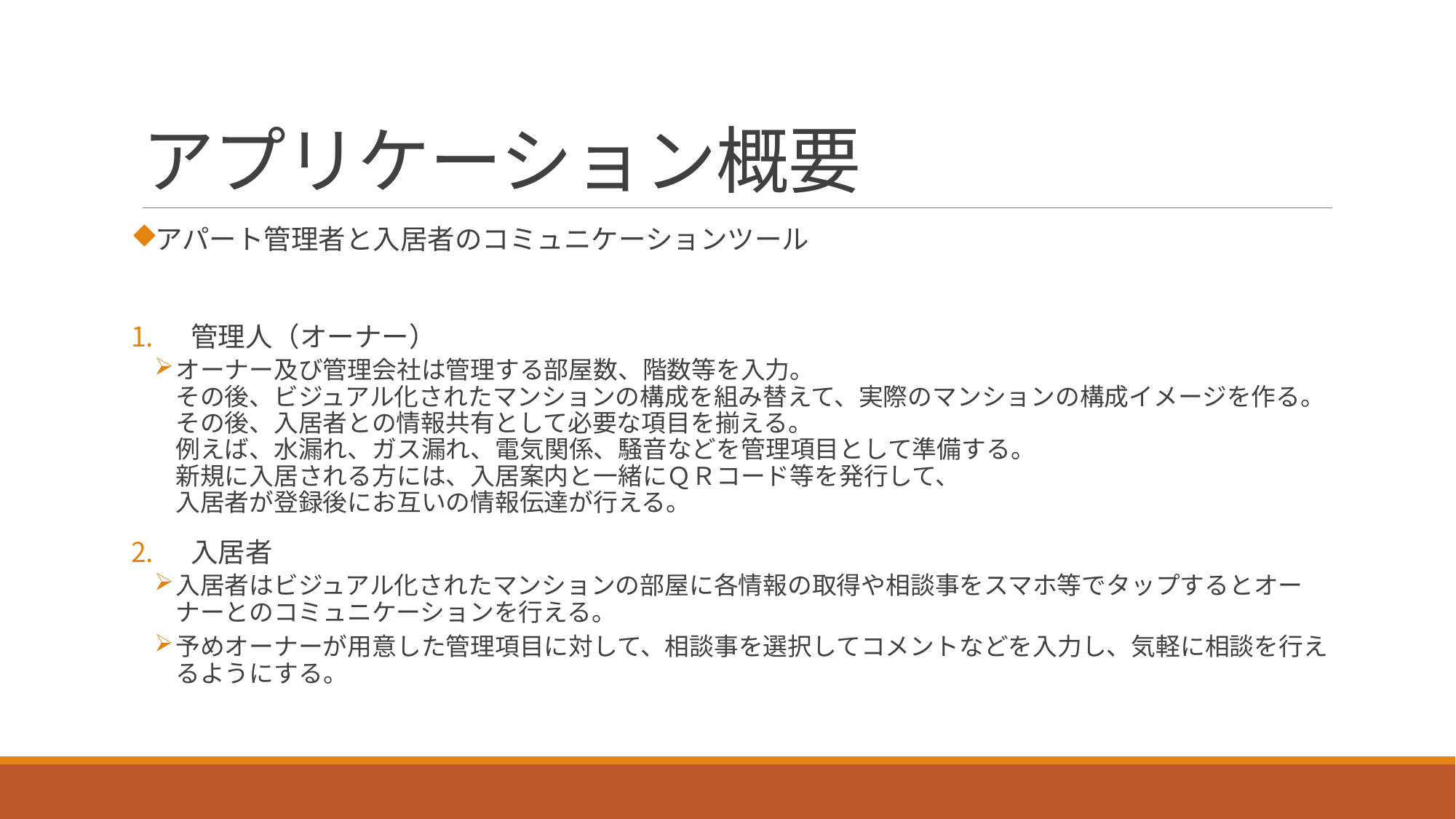

# アプリケーション概要
アパート管理者と入居者のコミュニケーションツール

管理人（オーナー）
オーナー及び管理会社は管理する部屋数、階数等を入力。
その後、ビジュアル化されたマンションの構成を組み替えて、実際のマンションの構成イメージを作る。
その後、入居者との情報共有として必要な項目を揃える。
例えば、水漏れ、ガス漏れ、電気関係、騒音などを管理項目として準備する。
新規に入居される方には、入居案内と一緒にＱＲコード等を発行して、
入居者が登録後にお互いの情報伝達が行える。
入居者
入居者はビジュアル化されたマンションの部屋に各情報の取得や相談事をスマホ等でタップするとオーナーとのコミュニケーションを行える。
予めオーナーが用意した管理項目に対して、相談事を選択してコメントなどを入力し、気軽に相談を行えるようにする。